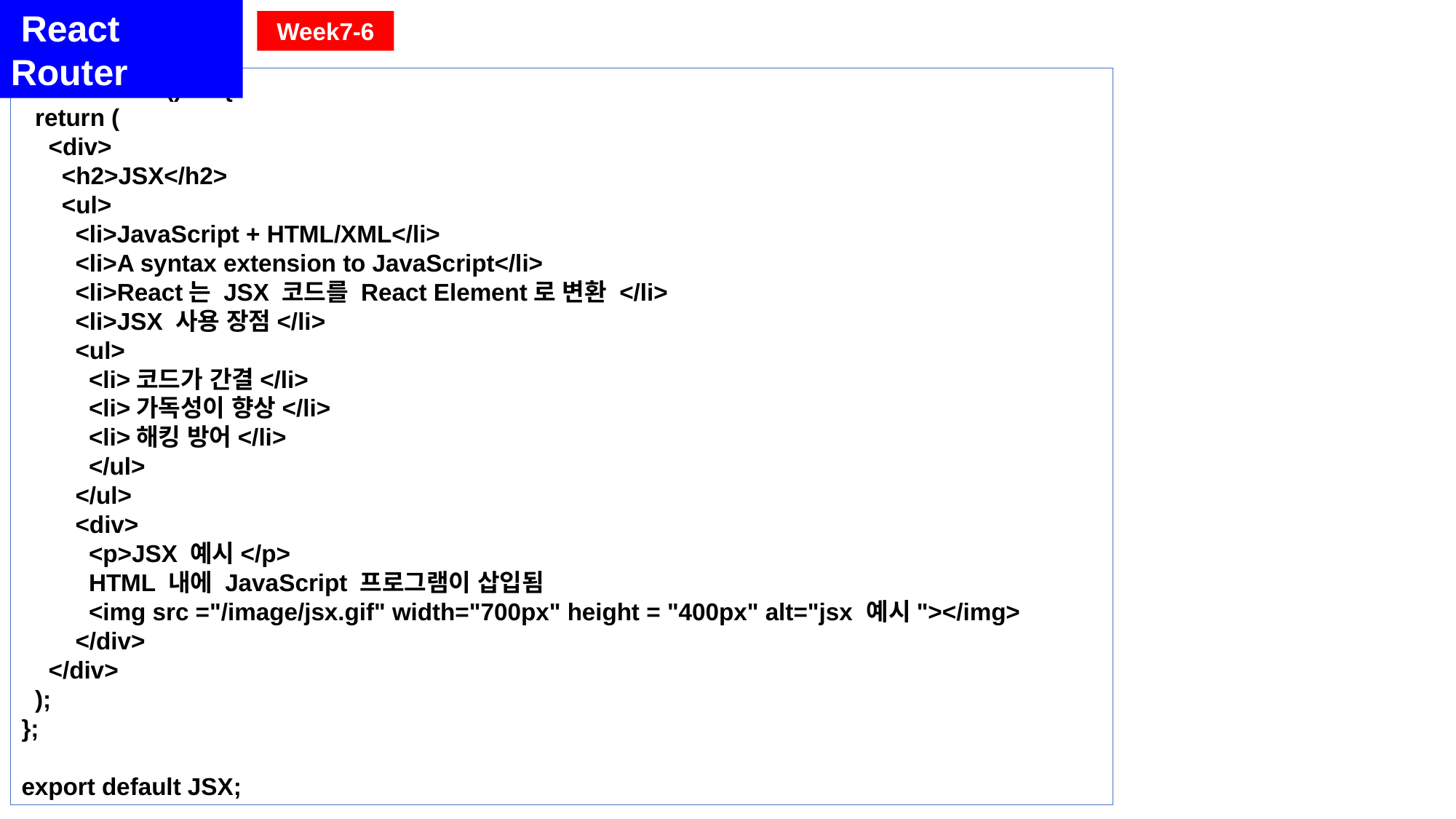

React Router
Week7-6
const JSX = () => {
  return (
    <div>
      <h2>JSX</h2>
      <ul>
        <li>JavaScript + HTML/XML</li>
        <li>A syntax extension to JavaScript</li>
        <li>React는 JSX 코드를 React Element로 변환 </li>
        <li>JSX 사용 장점</li>
        <ul>
          <li>코드가 간결</li>
          <li>가독성이 향상</li>
          <li>해킹 방어</li>
          </ul>
        </ul>
        <div>
          <p>JSX 예시</p>
          HTML 내에 JavaScript 프로그램이 삽입됨
          <img src ="/image/jsx.gif" width="700px" height = "400px" alt="jsx 예시"></img>
        </div>
    </div>
  );
};
export default JSX;